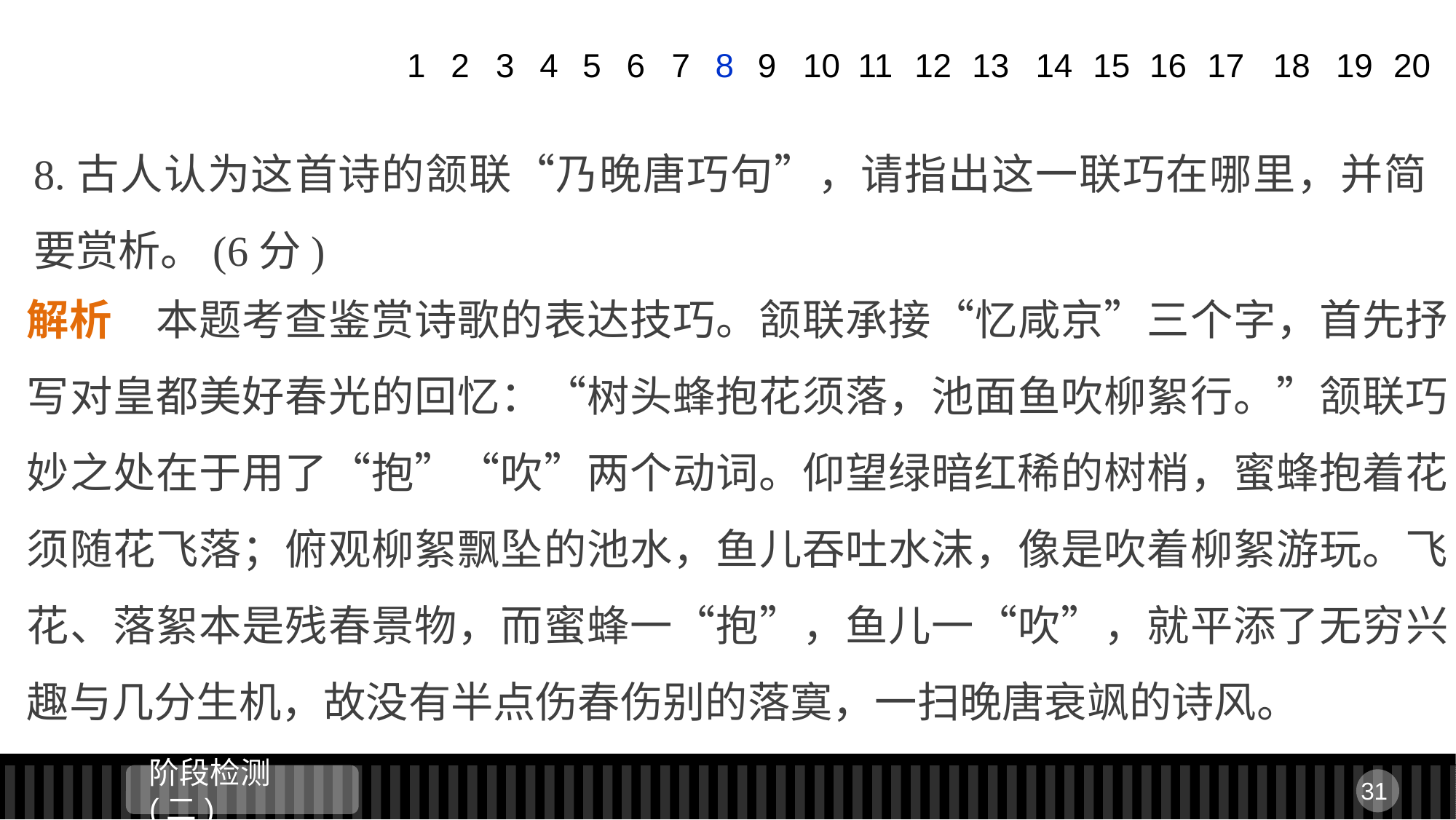

1
2
3
4
5
6
7
8
9
11
12
13
14
15
16
17
18
19
20
10
8.古人认为这首诗的颔联“乃晚唐巧句”，请指出这一联巧在哪里，并简要赏析。(6分)
解析　本题考查鉴赏诗歌的表达技巧。颔联承接“忆咸京”三个字，首先抒写对皇都美好春光的回忆：“树头蜂抱花须落，池面鱼吹柳絮行。”颔联巧妙之处在于用了“抱”“吹”两个动词。仰望绿暗红稀的树梢，蜜蜂抱着花须随花飞落；俯观柳絮飘坠的池水，鱼儿吞吐水沫，像是吹着柳絮游玩。飞花、落絮本是残春景物，而蜜蜂一“抱”，鱼儿一“吹”，就平添了无穷兴趣与几分生机，故没有半点伤春伤别的落寞，一扫晚唐衰飒的诗风。